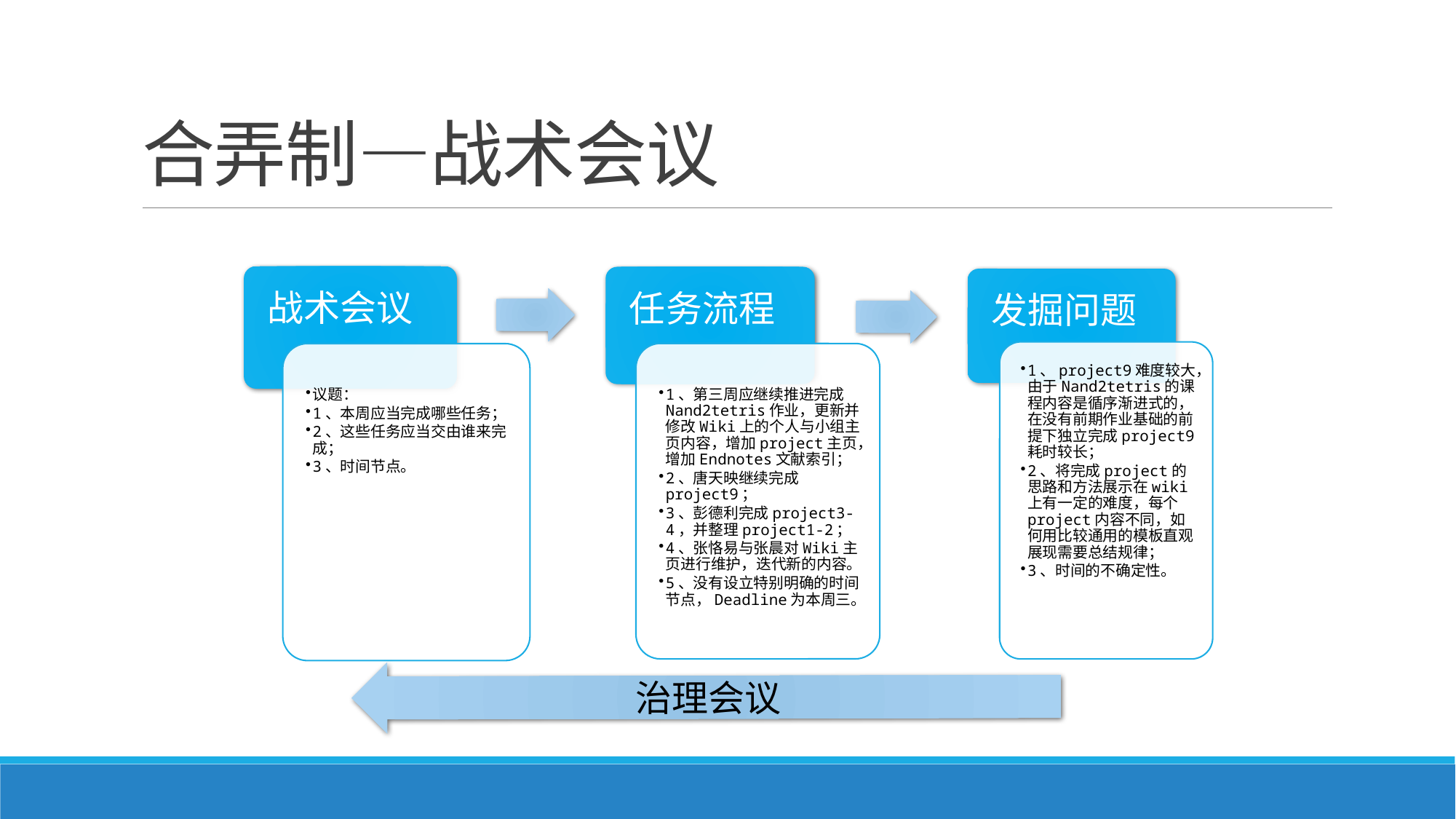

# 合弄制—战术会议
战术会议

议题：
1、本周应当完成哪些任务；
2、这些任务应当交由谁来完成；
3、时间节点。

任务流程

1、第三周应继续推进完成Nand2tetris作业，更新并修改Wiki上的个人与小组主页内容，增加project主页，增加Endnotes文献索引；
2、唐天映继续完成project9；
3、彭德利完成project3-4，并整理project1-2；
4、张恪易与张晨对Wiki主页进行维护，迭代新的内容。
5、没有设立特别明确的时间节点，Deadline为本周三。

发掘问题
1、project9难度较大，由于Nand2tetris的课程内容是循序渐进式的，在没有前期作业基础的前提下独立完成project9耗时较长；
2、将完成project的思路和方法展示在wiki上有一定的难度，每个project内容不同，如何用比较通用的模板直观展现需要总结规律；
3、时间的不确定性。

治理会议